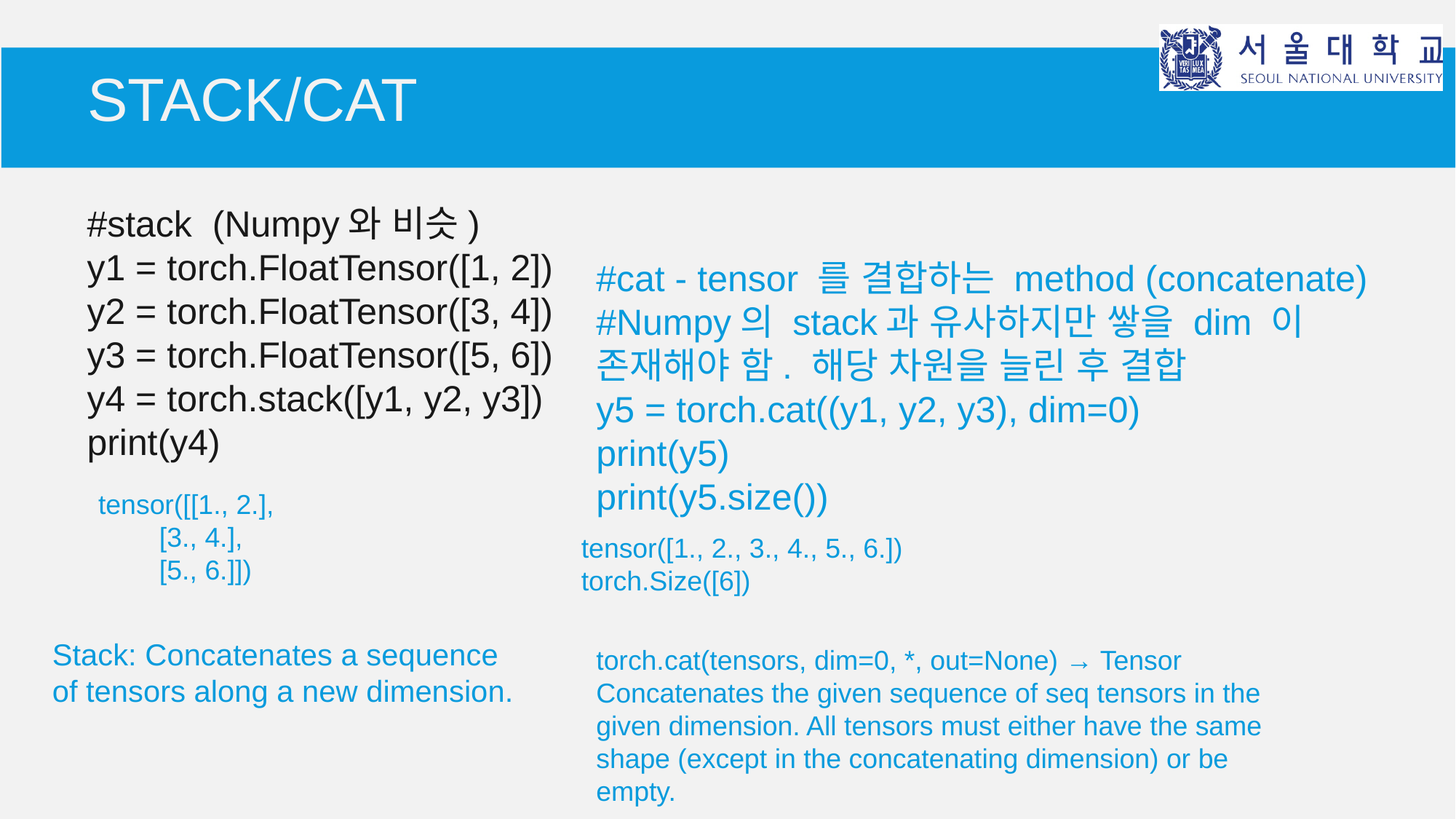

# Stack/cat
#stack  (Numpy와 비슷)
y1 = torch.FloatTensor([1, 2])
y2 = torch.FloatTensor([3, 4])
y3 = torch.FloatTensor([5, 6])
y4 = torch.stack([y1, y2, y3])
print(y4)
#cat - tensor 를 결합하는 method (concatenate)
#Numpy의 stack과 유사하지만 쌓을 dim 이 존재해야 함. 해당 차원을 늘린 후 결합
y5 = torch.cat((y1, y2, y3), dim=0)
print(y5)
print(y5.size())
tensor([[1., 2.],
        [3., 4.],
        [5., 6.]])
tensor([1., 2., 3., 4., 5., 6.])
torch.Size([6])
Stack: Concatenates a sequence
of tensors along a new dimension.
torch.cat(tensors, dim=0, *, out=None) → Tensor
Concatenates the given sequence of seq tensors in the given dimension. All tensors must either have the same shape (except in the concatenating dimension) or be empty.